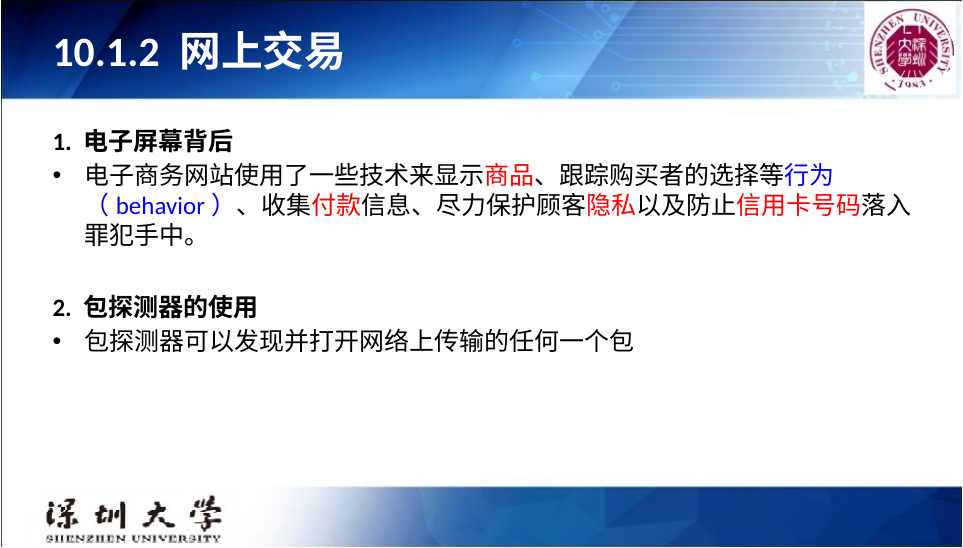

# 10.1.2 网上交易
1. 电子屏幕背后
电子商务网站使用了一些技术来显示商品、跟踪购买者的选择等行为（behavior）、收集付款信息、尽力保护顾客隐私以及防止信用卡号码落入罪犯手中。

2. 包探测器的使用
包探测器可以发现并打开网络上传输的任何一个包
344